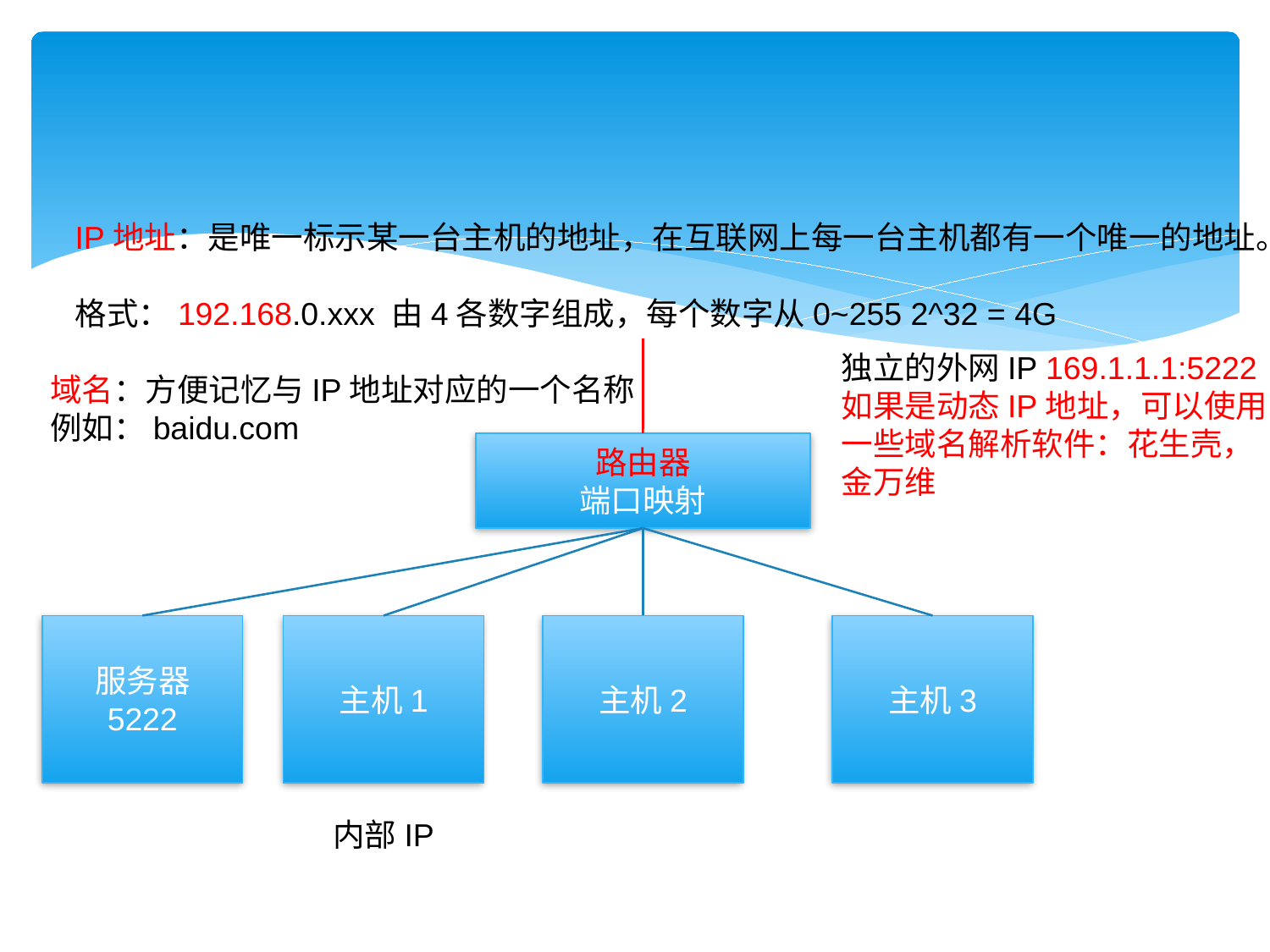

#
IP地址：是唯一标示某一台主机的地址，在互联网上每一台主机都有一个唯一的地址。

格式：192.168.0.xxx 由4各数字组成，每个数字从0~255 2^32 = 4G
独立的外网IP 169.1.1.1:5222
如果是动态IP地址，可以使用
一些域名解析软件：花生壳，
金万维
域名：方便记忆与IP地址对应的一个名称
例如：baidu.com
路由器
端口映射
服务器
5222
主机1
主机2
主机3
内部IP